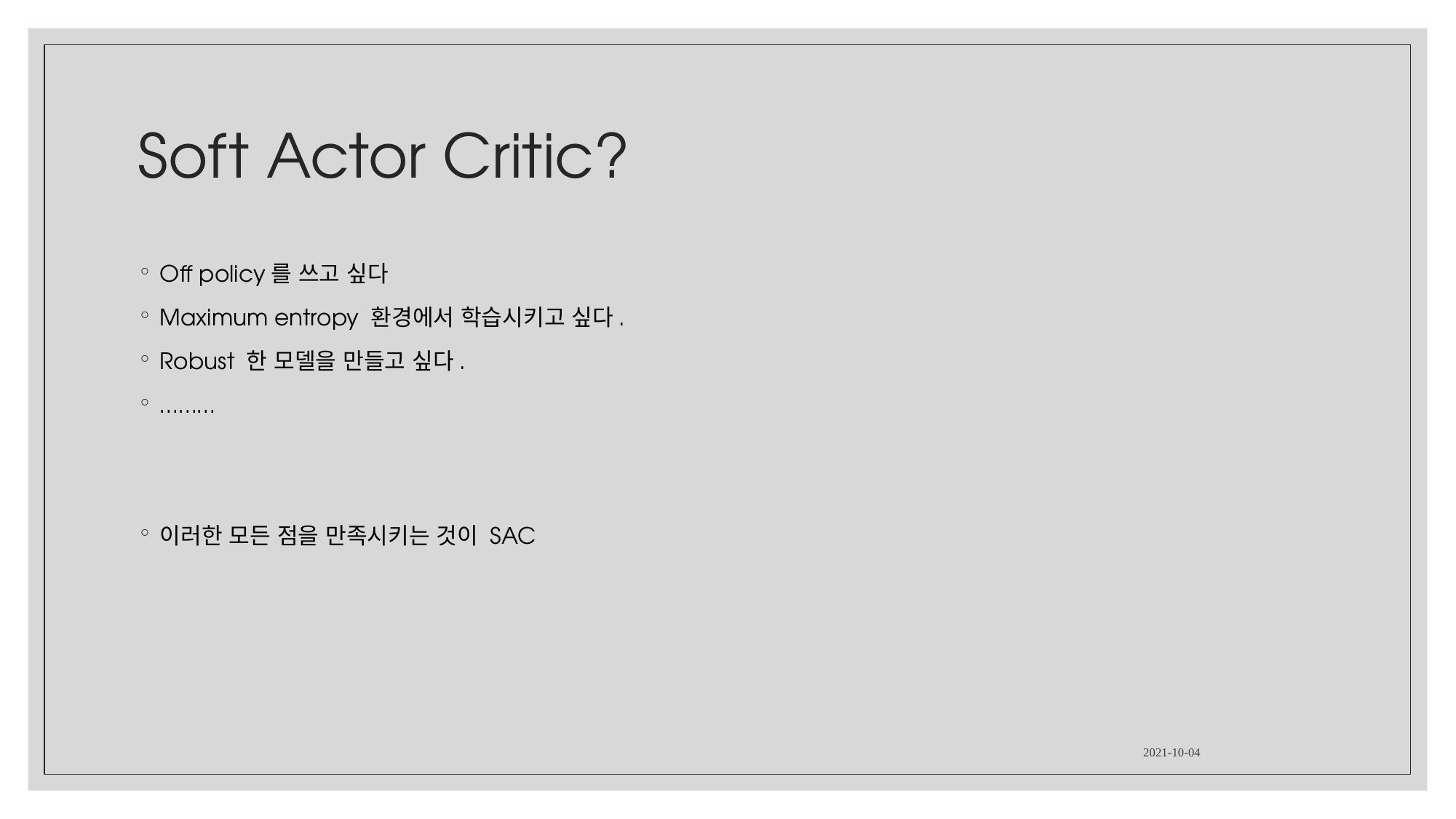

# Soft Actor Critic?
Off policy를 쓰고 싶다
Maximum entropy 환경에서 학습시키고 싶다.
Robust 한 모델을 만들고 싶다.
………

이러한 모든 점을 만족시키는 것이 SAC
2021-10-04